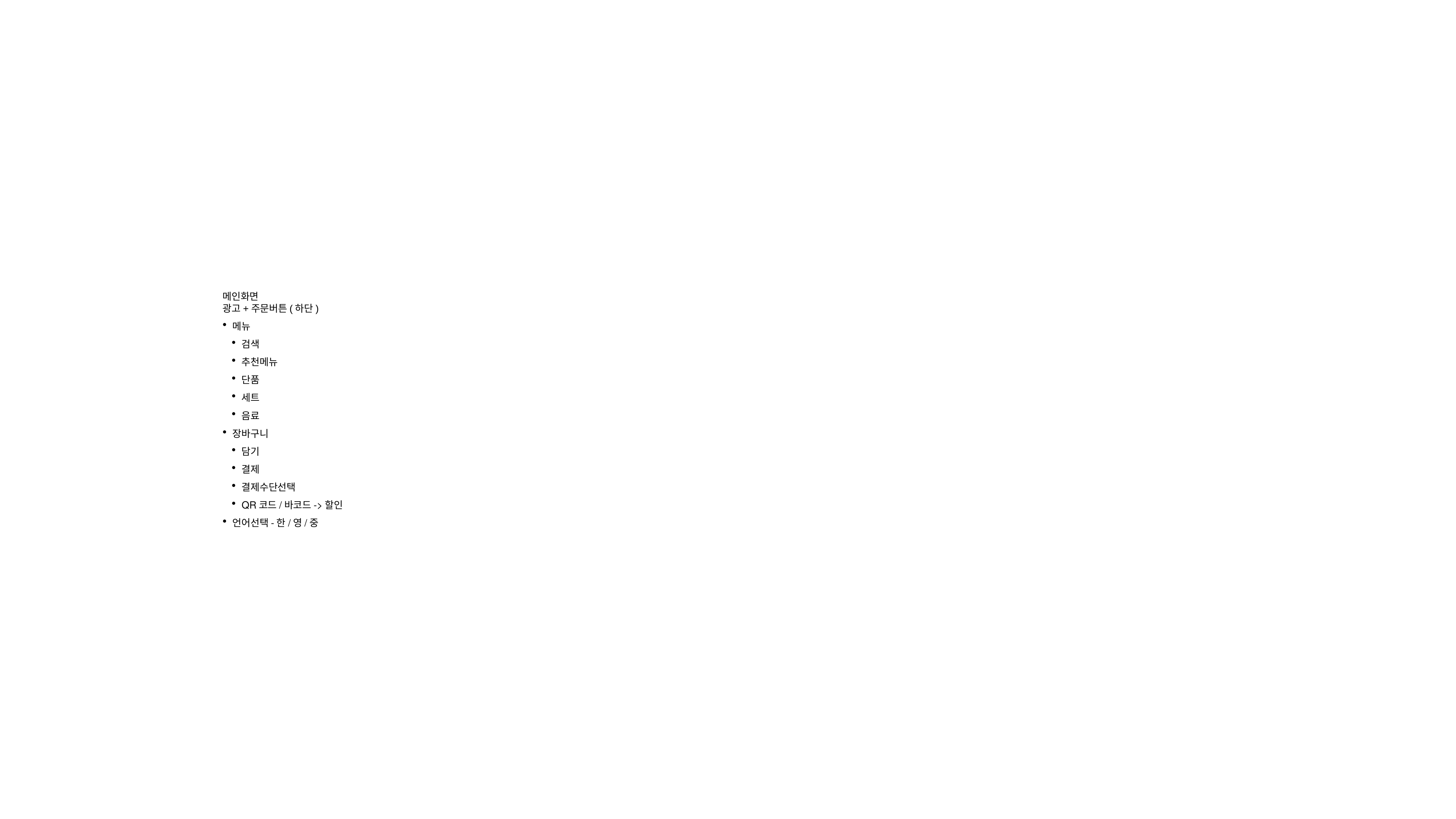

메인화면
광고+주문버튼(하단)
메뉴
검색
추천메뉴
단품
세트
음료
장바구니
담기
결제
결제수단선택
QR코드/바코드->할인
언어선택-한/영/중